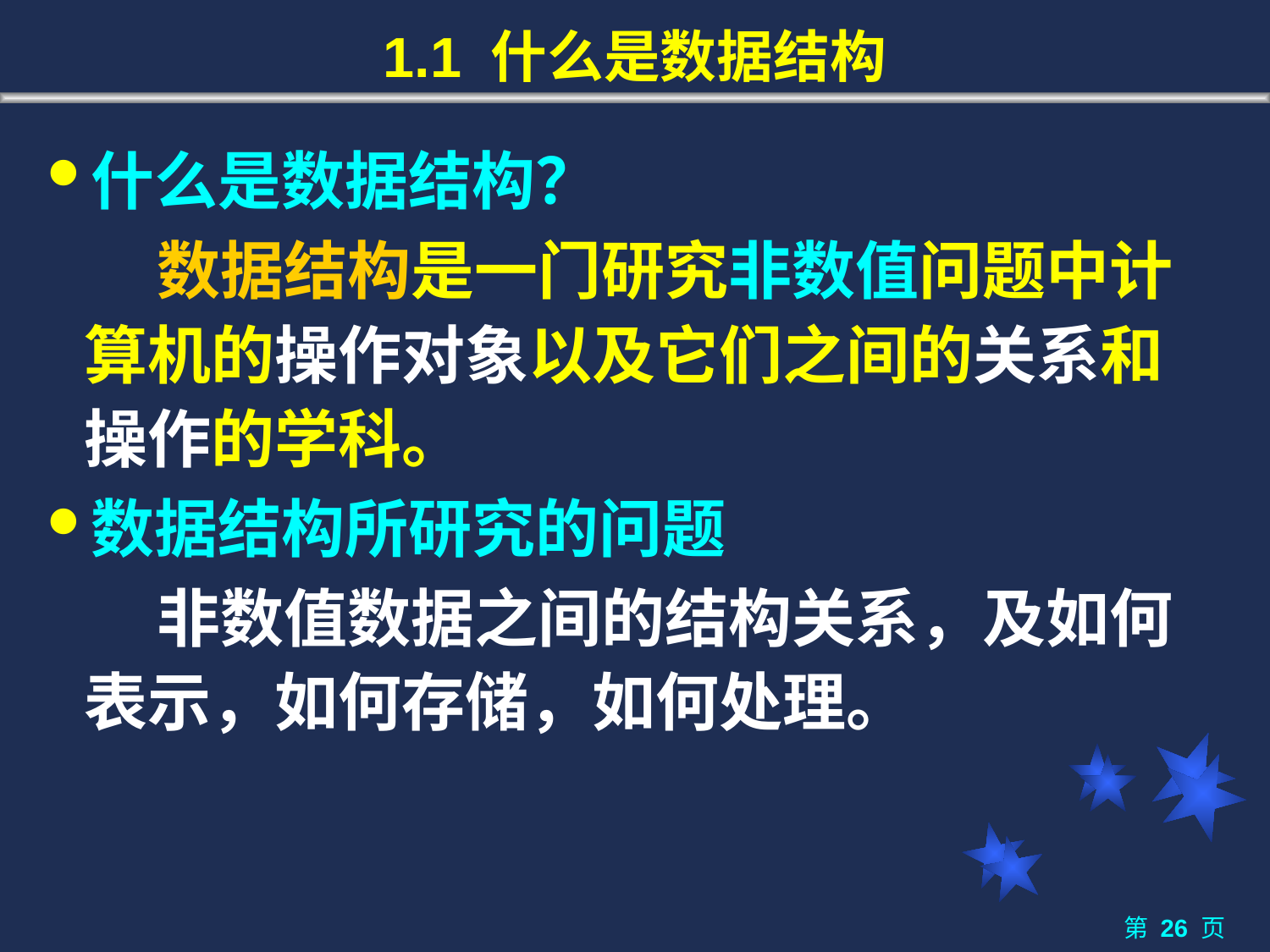

# 1.1 什么是数据结构
什么是数据结构？
	    数据结构是一门研究非数值问题中计算机的操作对象以及它们之间的关系和操作的学科。
数据结构所研究的问题
	    非数值数据之间的结构关系，及如何表示，如何存储，如何处理。
第 26 页